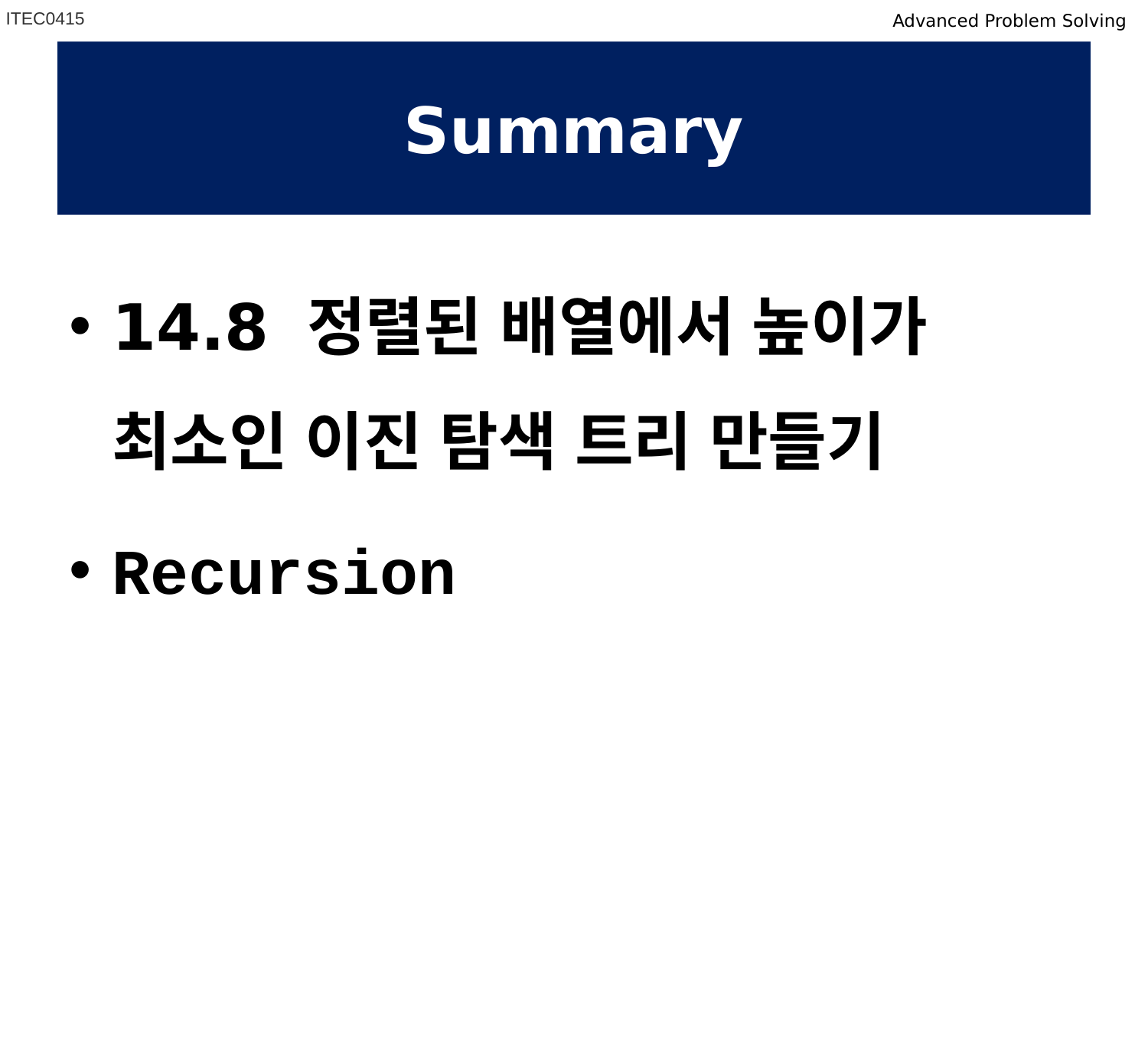

ITEC0415
Advanced Problem Solving
# Summary
14.8 정렬된 배열에서 높이가 최소인 이진 탐색 트리 만들기
Recursion